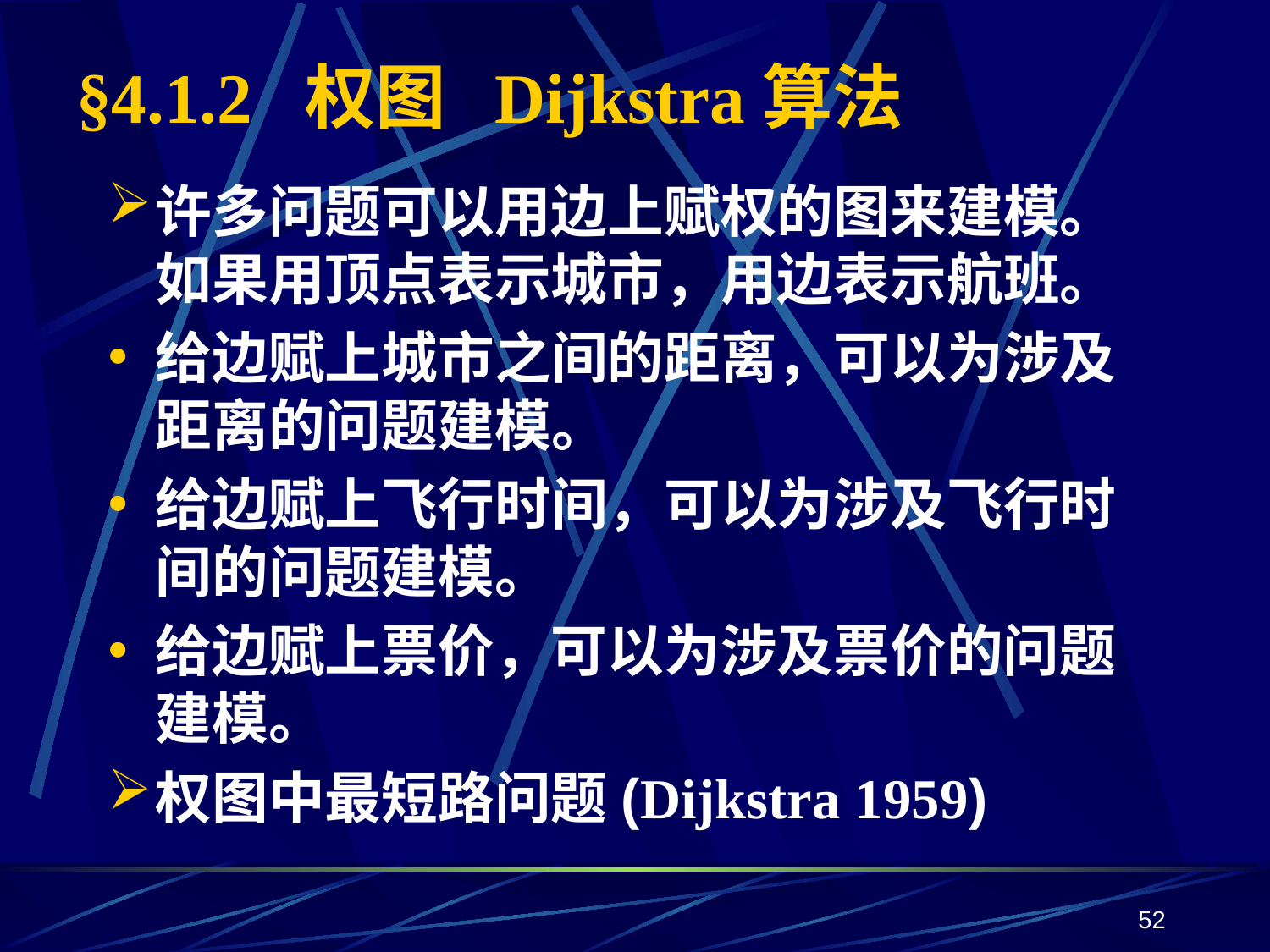

# §4.1.2  权图  Dijkstra算法
许多问题可以用边上赋权的图来建模。如果用顶点表示城市，用边表示航班。
给边赋上城市之间的距离，可以为涉及距离的问题建模。
给边赋上飞行时间，可以为涉及飞行时间的问题建模。
给边赋上票价，可以为涉及票价的问题建模。
权图中最短路问题(Dijkstra 1959)
52